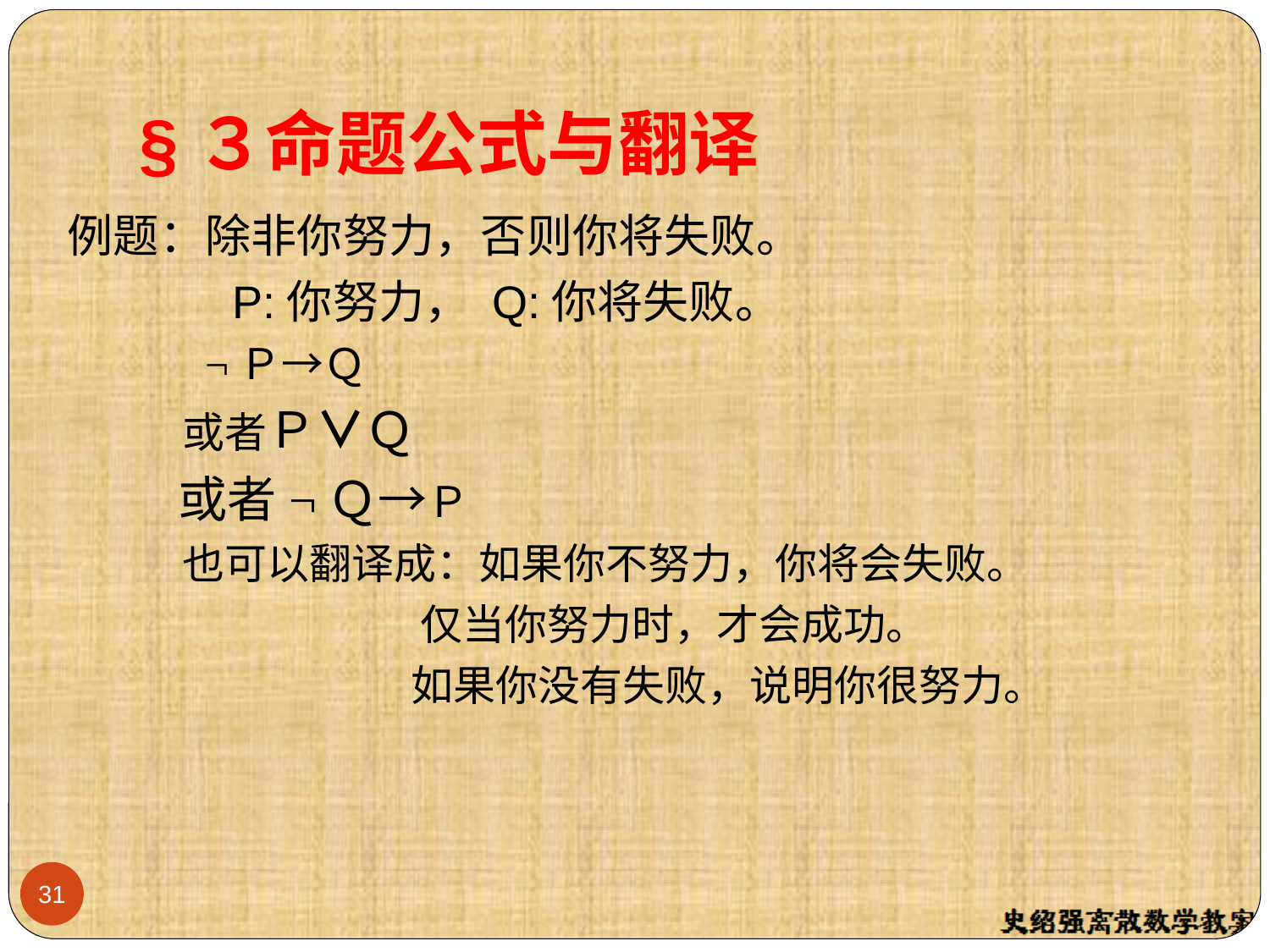

§３命题公式与翻译
例题：除非你努力，否则你将失败。
             P:你努力， Q:你将失败。
             ¬Ｐ→Ｑ
           或者Ｐ∨Ｑ
         或者¬Ｑ→Ｐ
           也可以翻译成：如果你不努力，你将会失败。
                                    仅当你努力时，才会成功。
                                   如果你没有失败，说明你很努力。

31